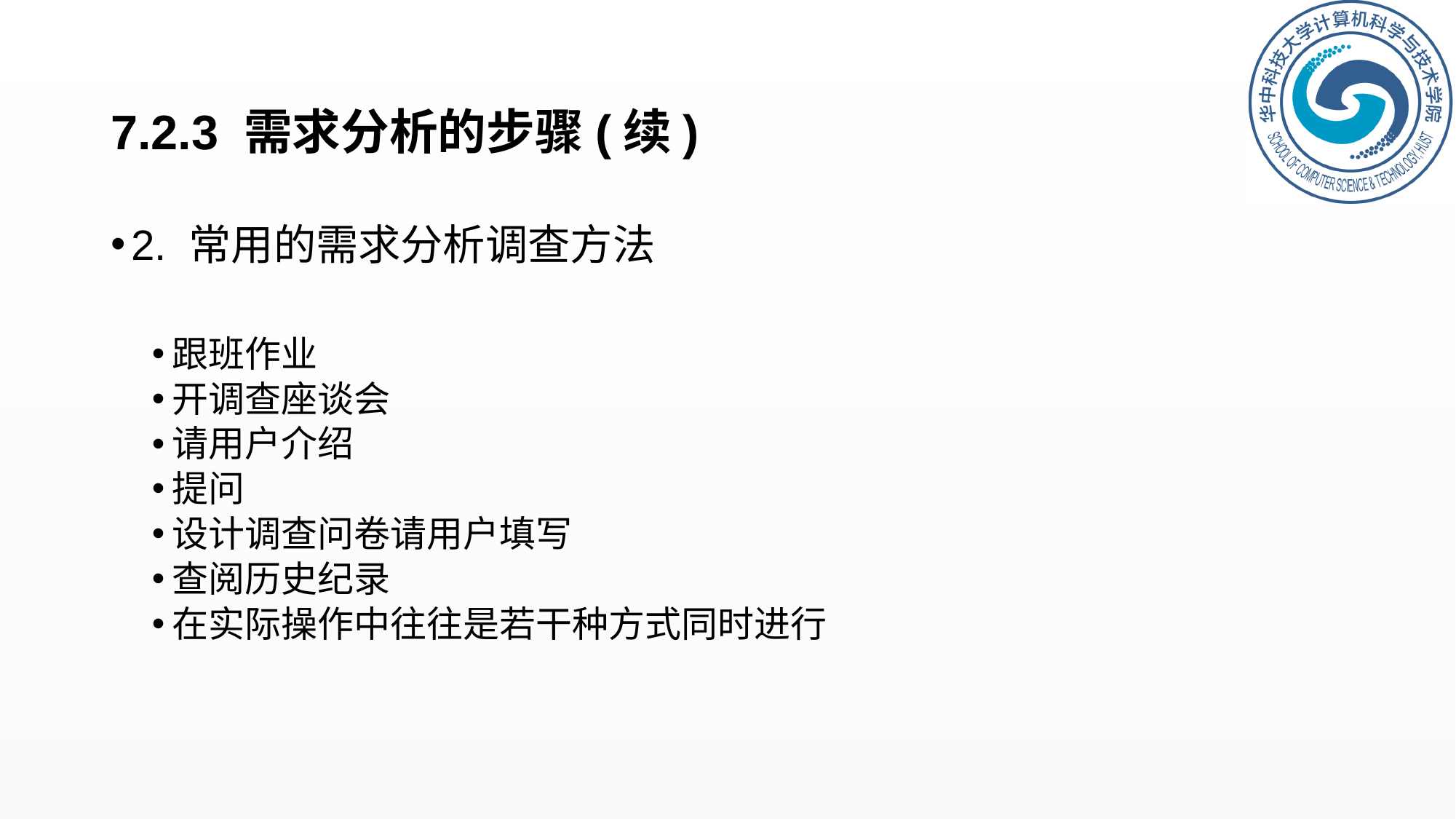

# 7.2.3 需求分析的步骤(续)
2. 常用的需求分析调查方法

跟班作业
开调查座谈会
请用户介绍
提问
设计调查问卷请用户填写
查阅历史纪录
在实际操作中往往是若干种方式同时进行